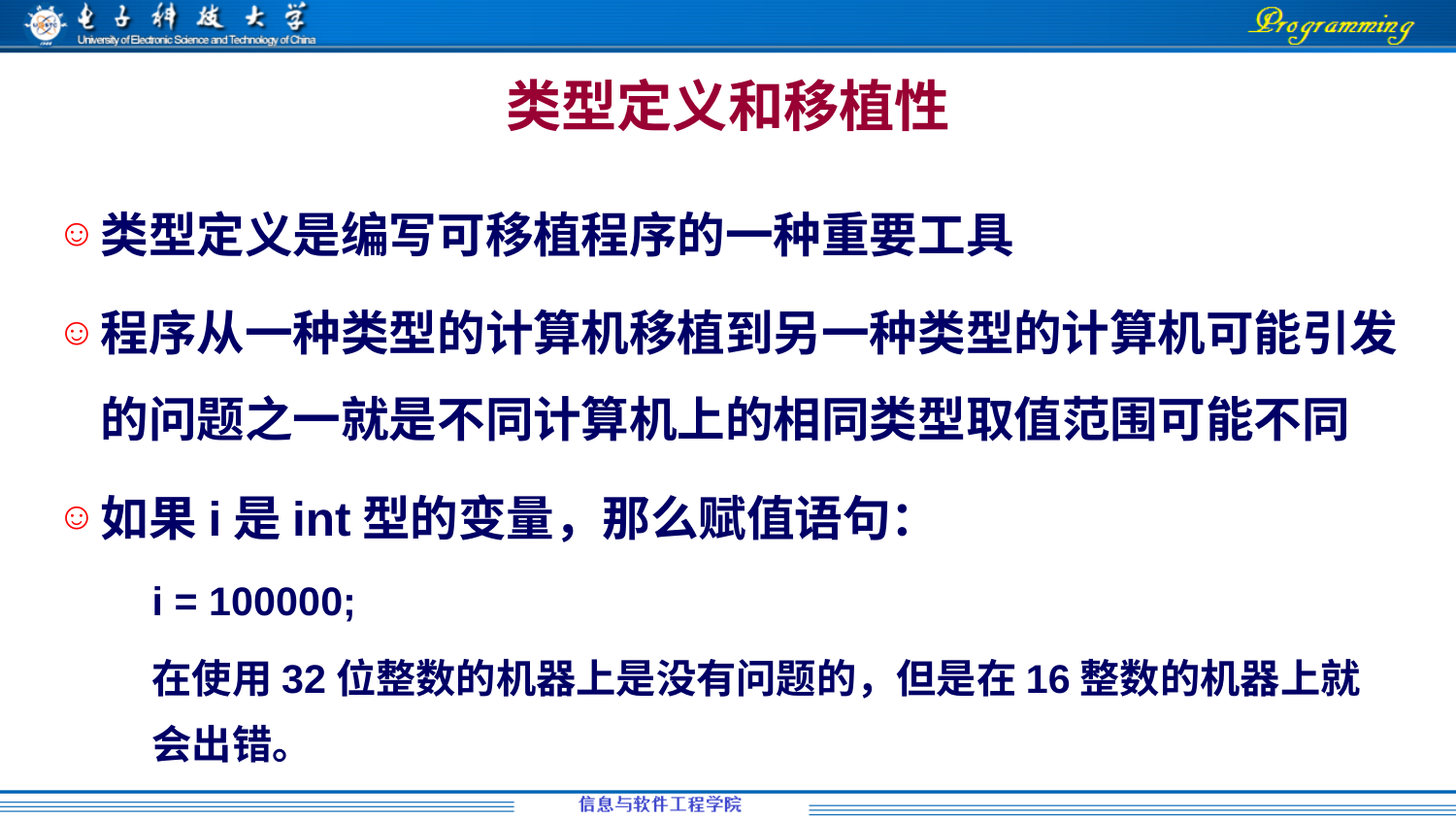

# 类型定义和移植性
类型定义是编写可移植程序的一种重要工具
程序从一种类型的计算机移植到另一种类型的计算机可能引发的问题之一就是不同计算机上的相同类型取值范围可能不同
如果i是int型的变量，那么赋值语句：
	i = 100000;
	在使用32位整数的机器上是没有问题的，但是在16整数的机器上就会出错。